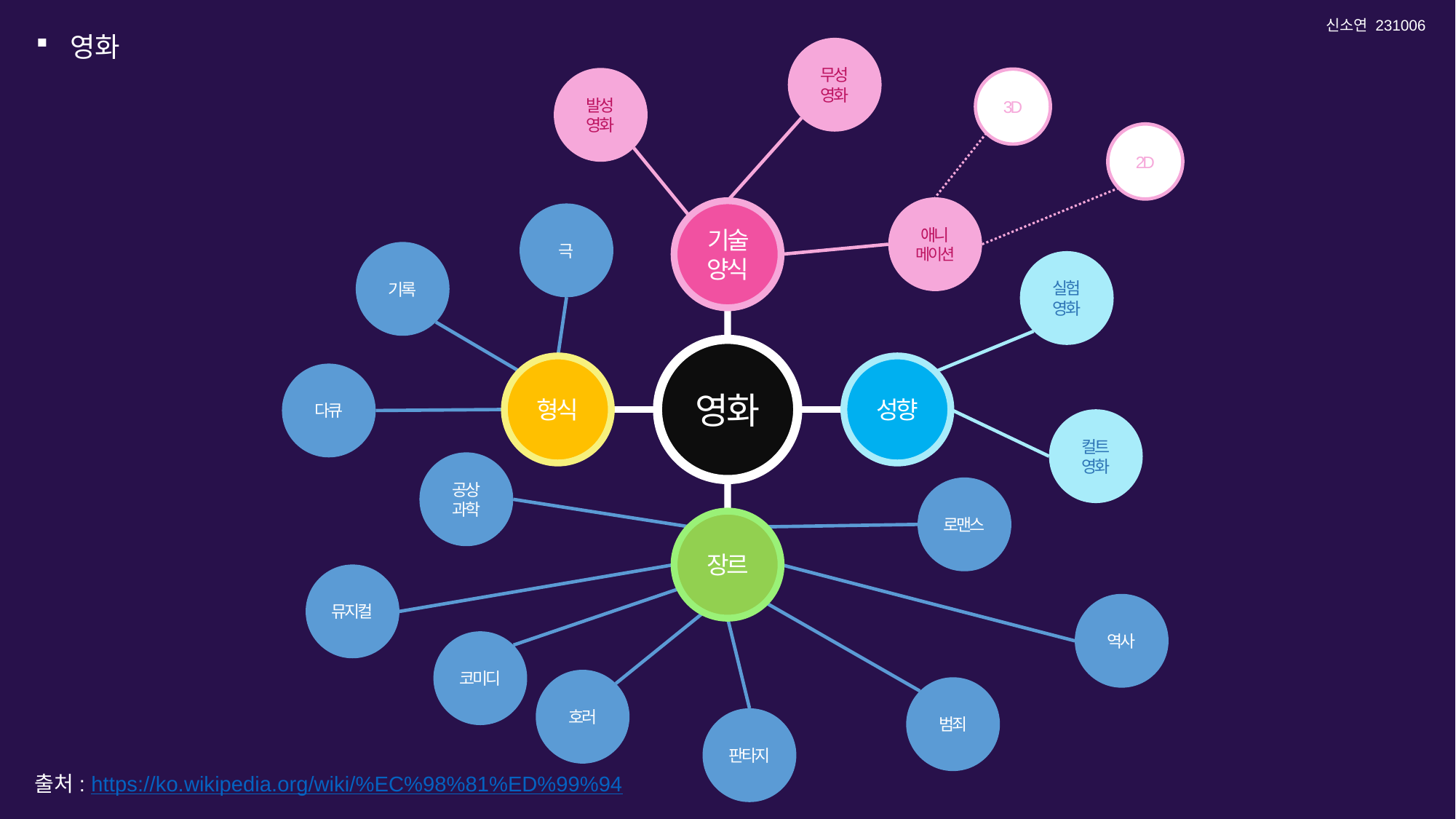

신소연 231006
영화
무성
영화
발성
영화
3D
2D
애니
메이션
기술양식
극
기록
실험
영화
영화
형식
성향
다큐
컬트
영화
공상
과학
로맨스
장르
뮤지컬
역사
코미디
호러
범죄
판타지
출처: https://ko.wikipedia.org/wiki/%EC%98%81%ED%99%94